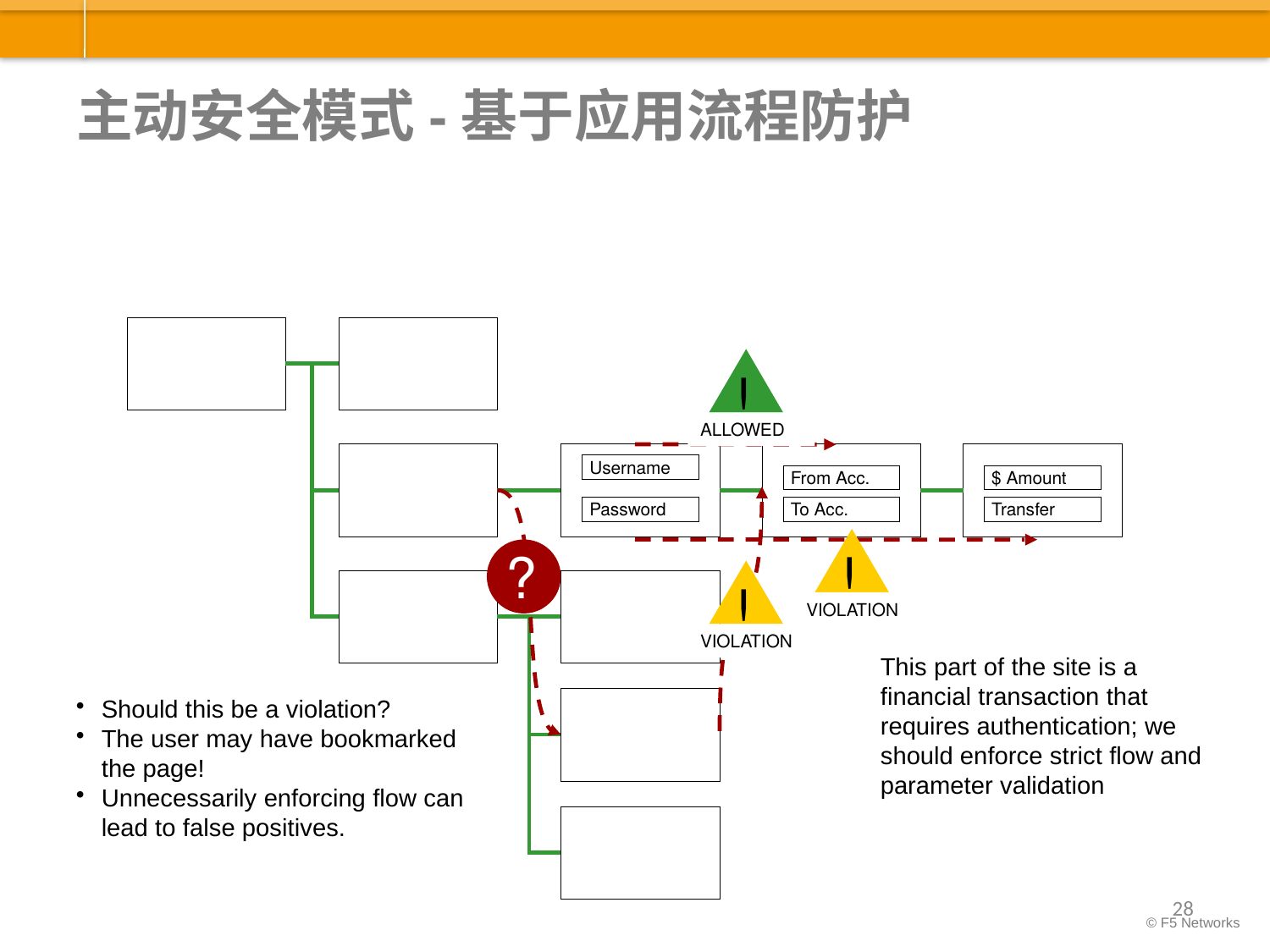

# 主动安全模式-基于应用流程防护

!
ALLOWED

Username
From Acc.
$ Amount
Password
To Acc.
Transfer
!
VIOLATION
?
!
VIOLATION

This part of the site is a financial transaction that requires authentication; we should enforce strict flow and parameter validation

Should this be a violation?
The user may have bookmarked the page!
Unnecessarily enforcing flow can lead to false positives.

28